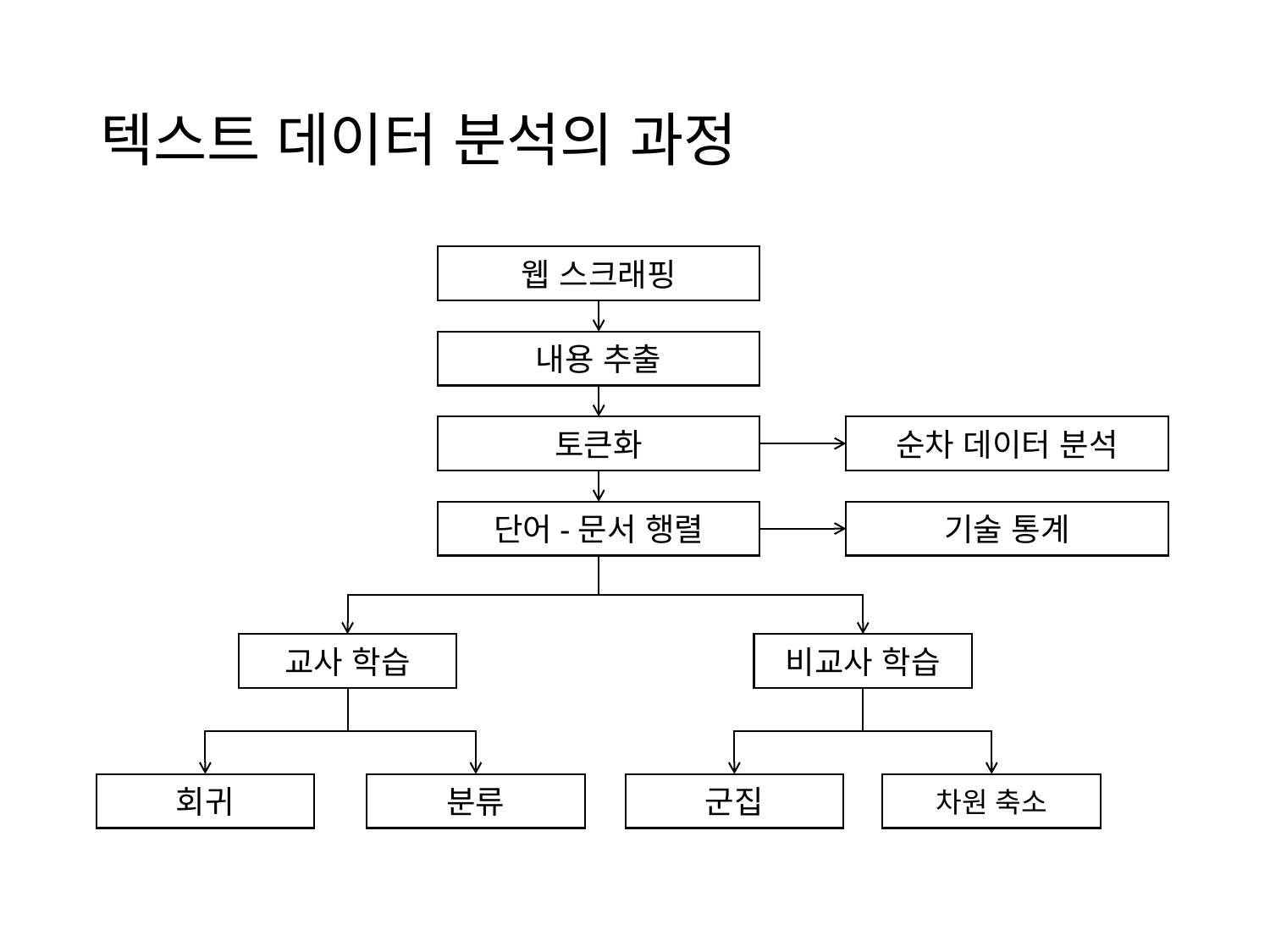

# 텍스트 데이터 분석의 과정
웹 스크래핑
내용 추출
토큰화
순차 데이터 분석
기술 통계
단어-문서 행렬
교사 학습
비교사 학습
회귀
분류
군집
차원 축소